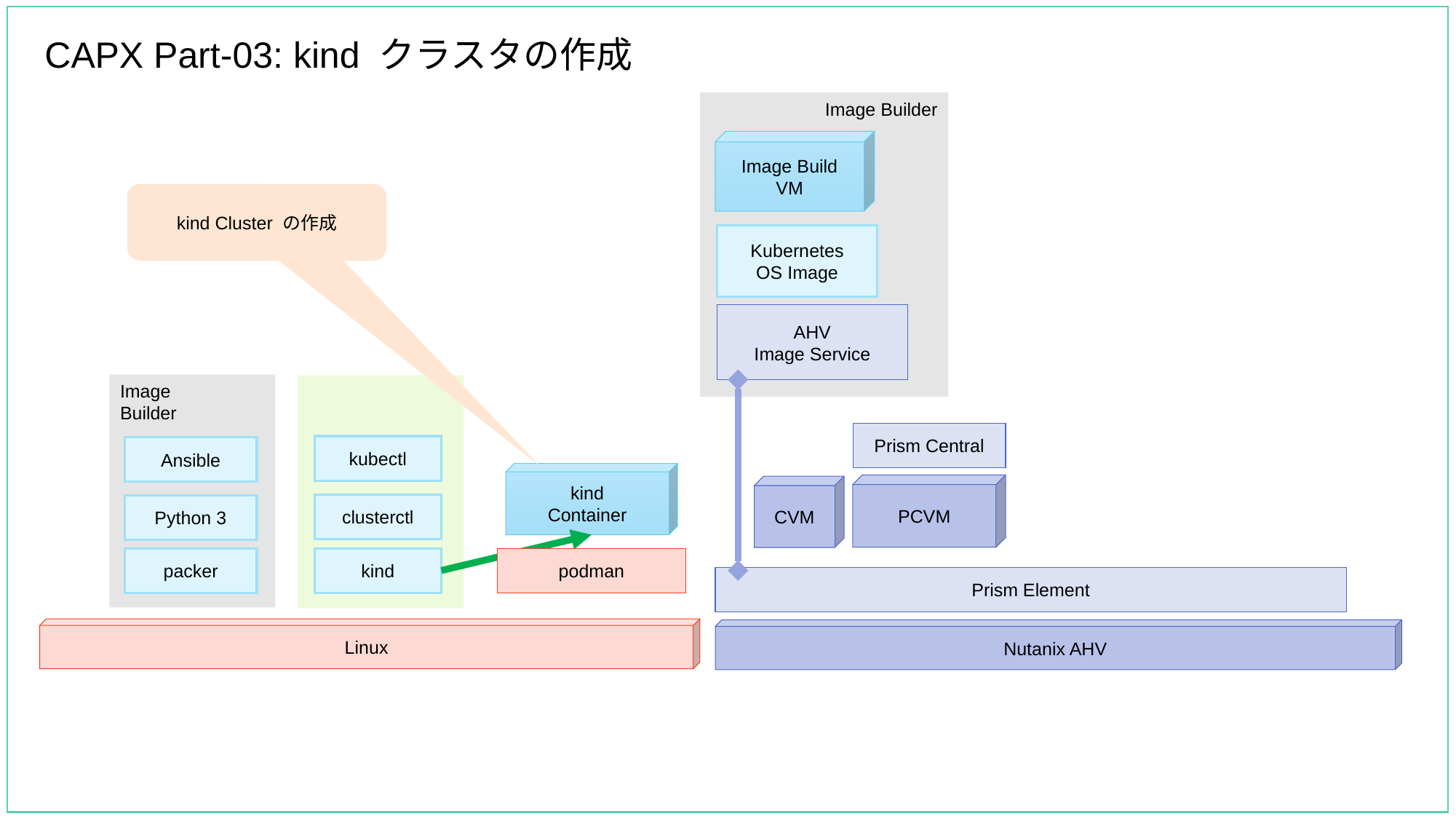

# CAPX Part-03: kind クラスタの作成
Image Builder
Image Build
VM
kind Cluster の作成
Kubernetes
OS Image
AHV
Image Service
Image
Builder

Prism Central
kubectl
Ansible
kind
Container
PCVM
CVM
clusterctl
Python 3
packer
kind
podman
Prism Element
Linux
Nutanix AHV